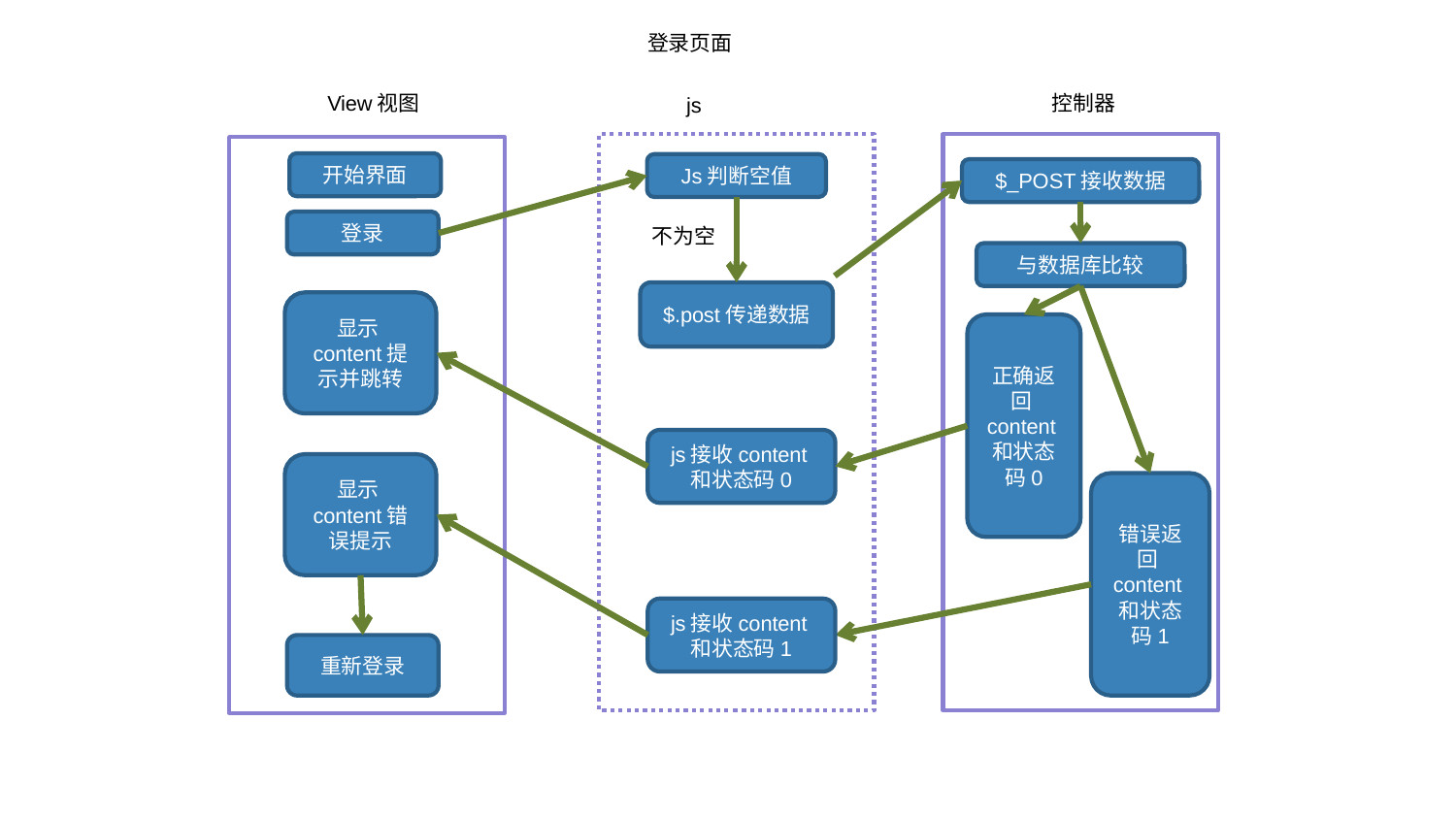

登录页面
View视图
控制器
js

开始界面
Js判断空值
$_POST接收数据
登录
不为空
与数据库比较
$.post传递数据
显示content提示并跳转
正确返回content和状态码0
js接收content和状态码0
显示content错误提示
错误返回content和状态码1
js接收content和状态码1
重新登录